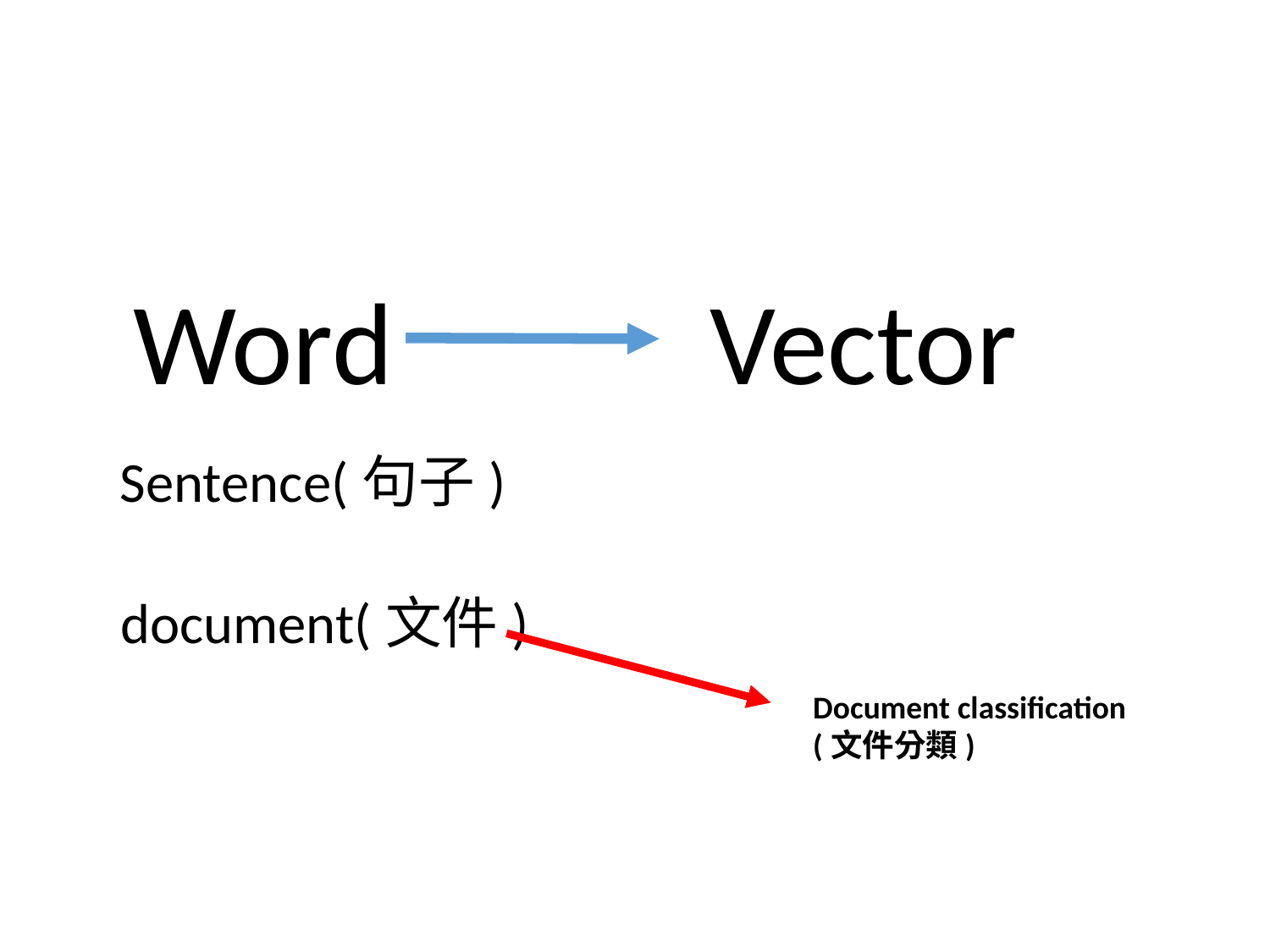

Word
Vector
Sentence(句子)
document(文件)
Document classification
(文件分類)